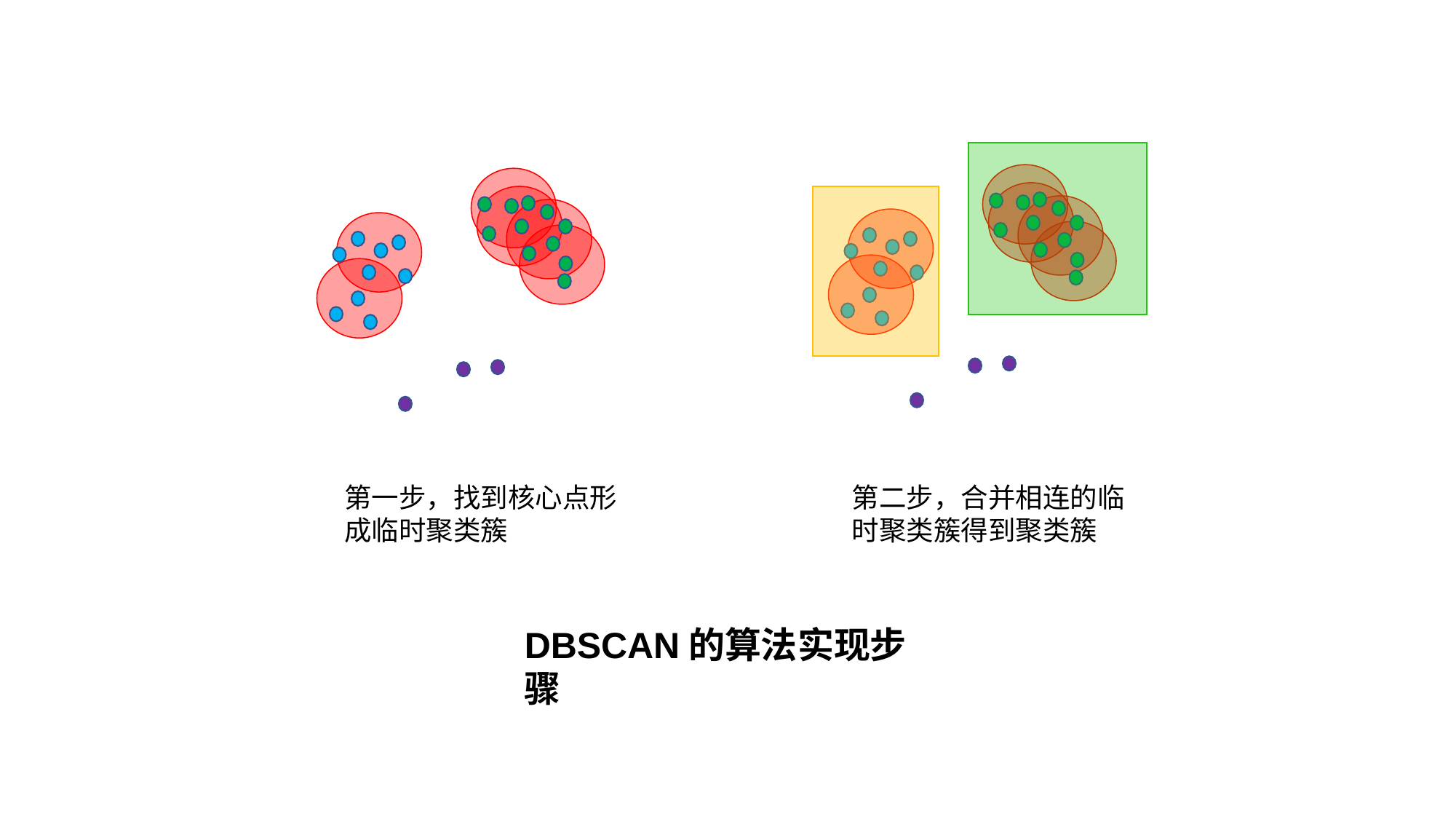

第一步，找到核心点形成临时聚类簇
第二步，合并相连的临时聚类簇得到聚类簇
DBSCAN的算法实现步骤